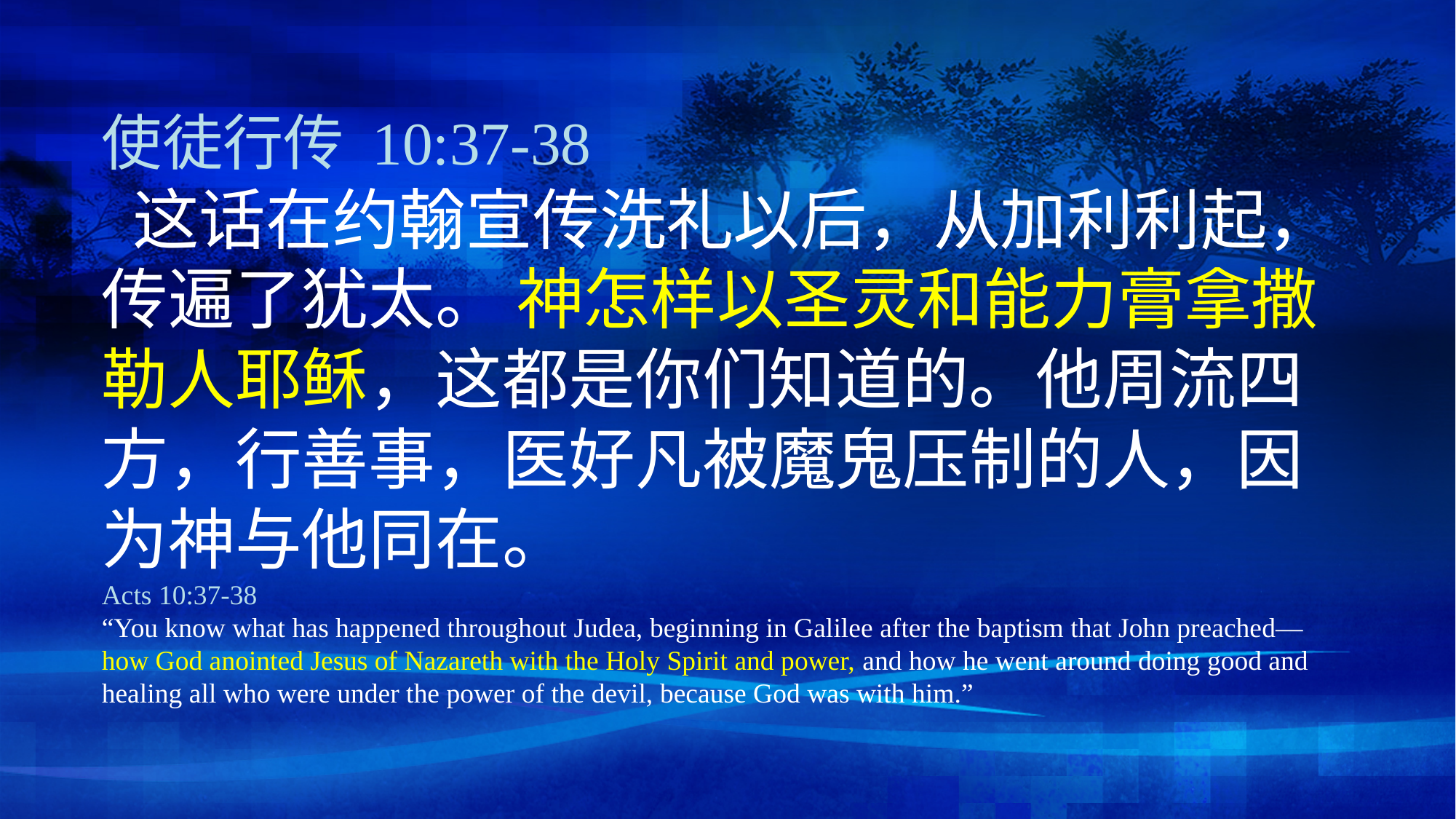

使徒行传 10:37-38
 这话在约翰宣传洗礼以后，从加利利起，传遍了犹太。 神怎样以圣灵和能力膏拿撒勒人耶稣，这都是你们知道的。他周流四方，行善事，医好凡被魔鬼压制的人，因为神与他同在。
Acts 10:37-38
“You know what has happened throughout Judea, beginning in Galilee after the baptism that John preached—how God anointed Jesus of Nazareth with the Holy Spirit and power, and how he went around doing good and healing all who were under the power of the devil, because God was with him.”